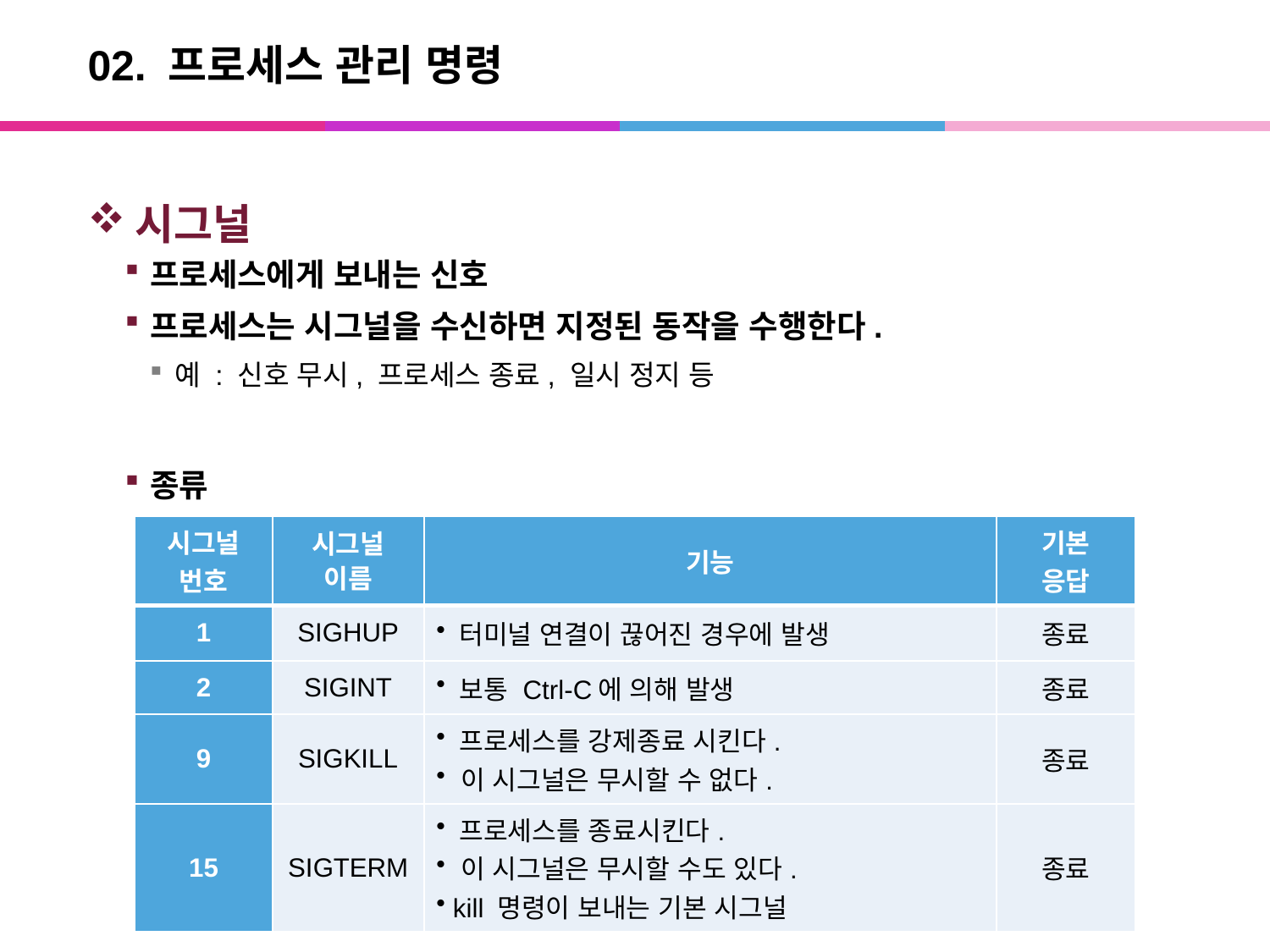

# 02. 프로세스 관리 명령
시그널
프로세스에게 보내는 신호
프로세스는 시그널을 수신하면 지정된 동작을 수행한다.
예 : 신호 무시, 프로세스 종료, 일시 정지 등

종류

| 시그널 번호 | 시그널 이름 | 기능 | 기본 응답 |
| --- | --- | --- | --- |
| 1 | SIGHUP | 터미널 연결이 끊어진 경우에 발생 | 종료 |
| 2 | SIGINT | 보통 Ctrl-C에 의해 발생 | 종료 |
| 9 | SIGKILL | 프로세스를 강제종료 시킨다. 이 시그널은 무시할 수 없다. | 종료 |
| 15 | SIGTERM | 프로세스를 종료시킨다. 이 시그널은 무시할 수도 있다. kill 명령이 보내는 기본 시그널 | 종료 |